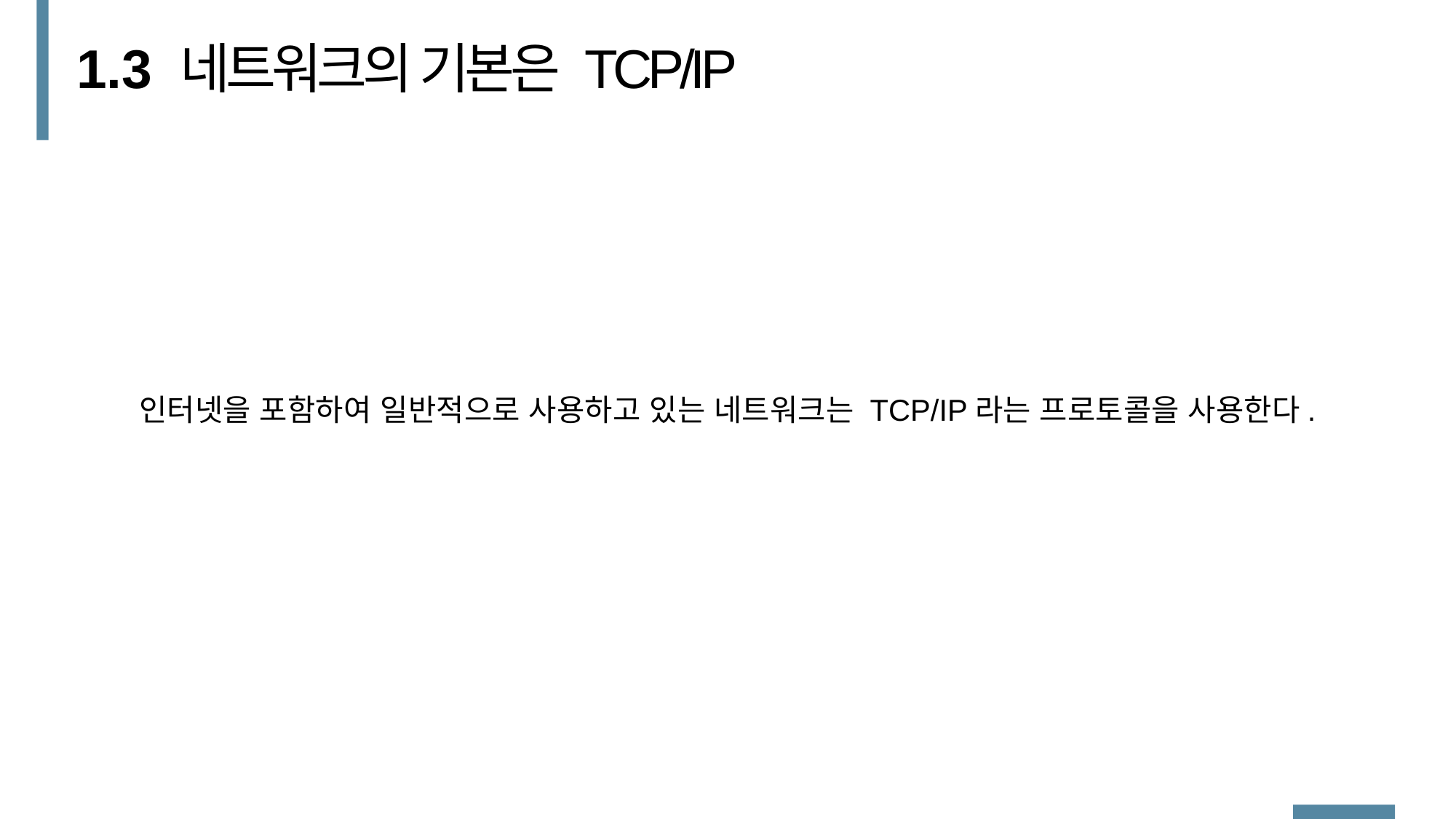

1.3
네트워크의 기본은 TCP/IP
인터넷을 포함하여 일반적으로 사용하고 있는 네트워크는 TCP/IP라는 프로토콜을 사용한다.